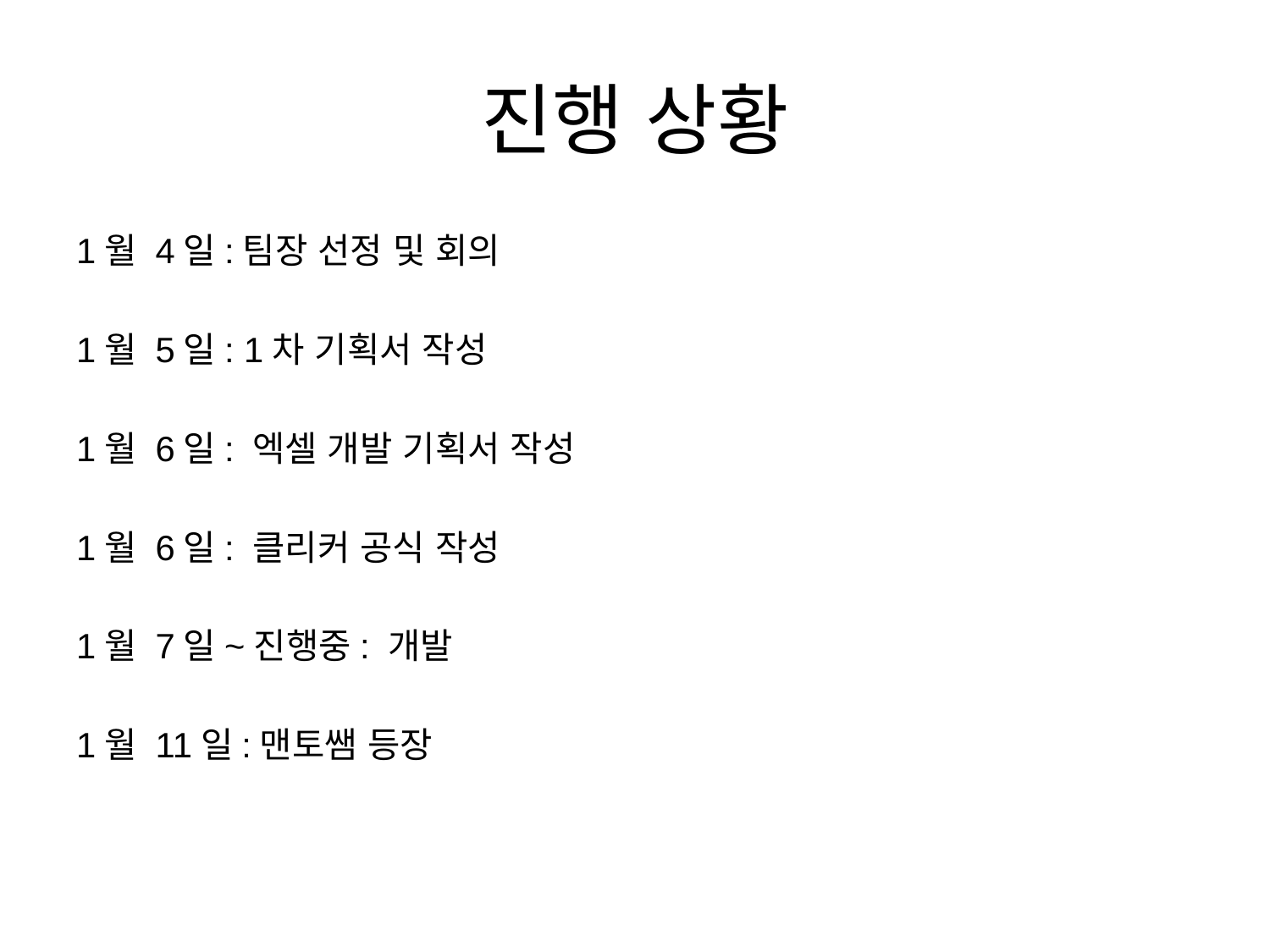

# 진행 상황
1월 4일:팀장 선정 및 회의

1월 5일: 1차 기획서 작성

1월 6일: 엑셀 개발 기획서 작성

1월 6일: 클리커 공식 작성

1월 7일~진행중: 개발

1월 11일:맨토쌤 등장